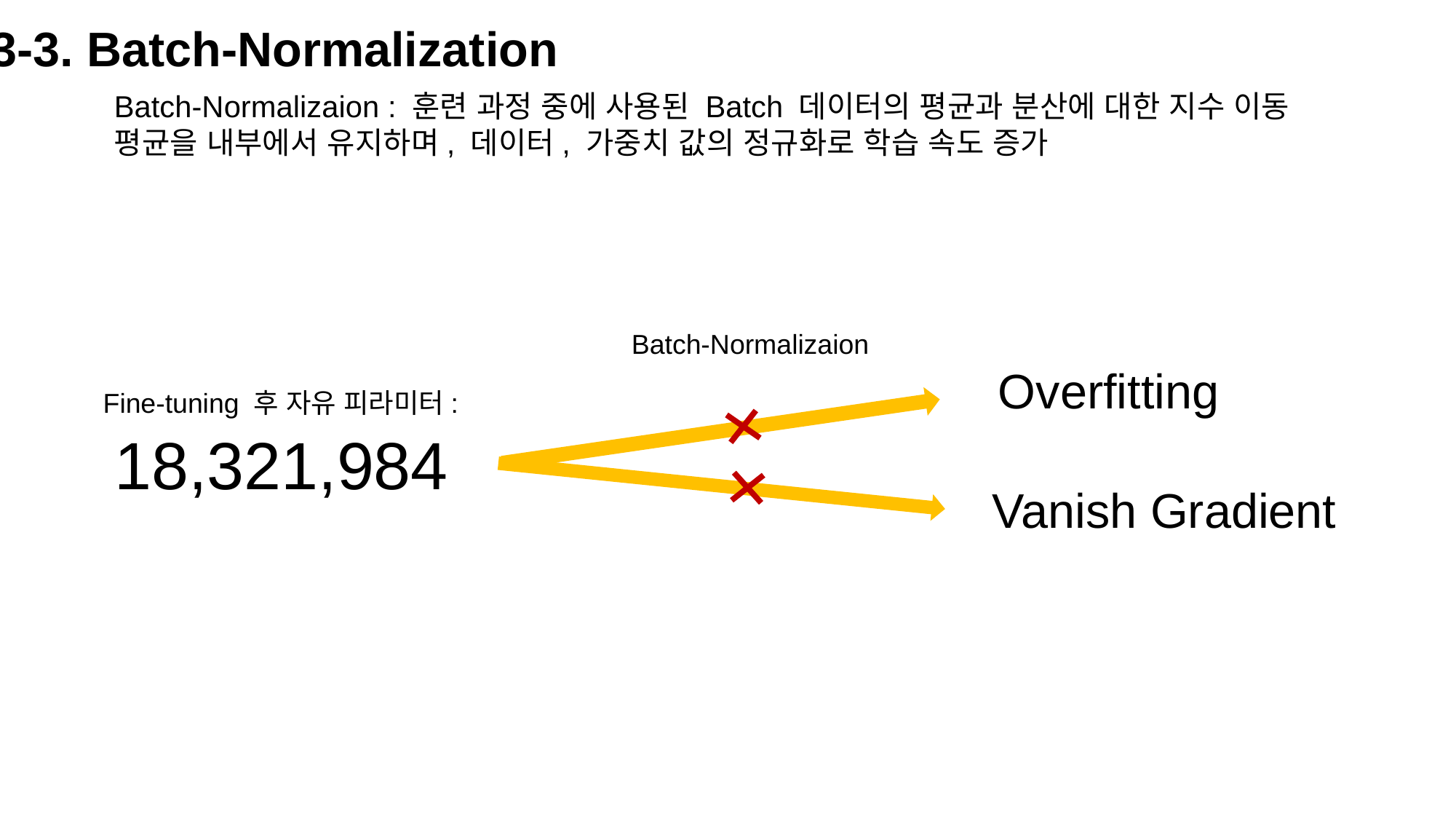

3-3. Batch-Normalization
Batch-Normalizaion : 훈련 과정 중에 사용된 Batch 데이터의 평균과 분산에 대한 지수 이동 평균을 내부에서 유지하며, 데이터, 가중치 값의 정규화로 학습 속도 증가
Batch-Normalizaion
Overfitting
Fine-tuning 후 자유 피라미터:

18,321,984

Vanish Gradient